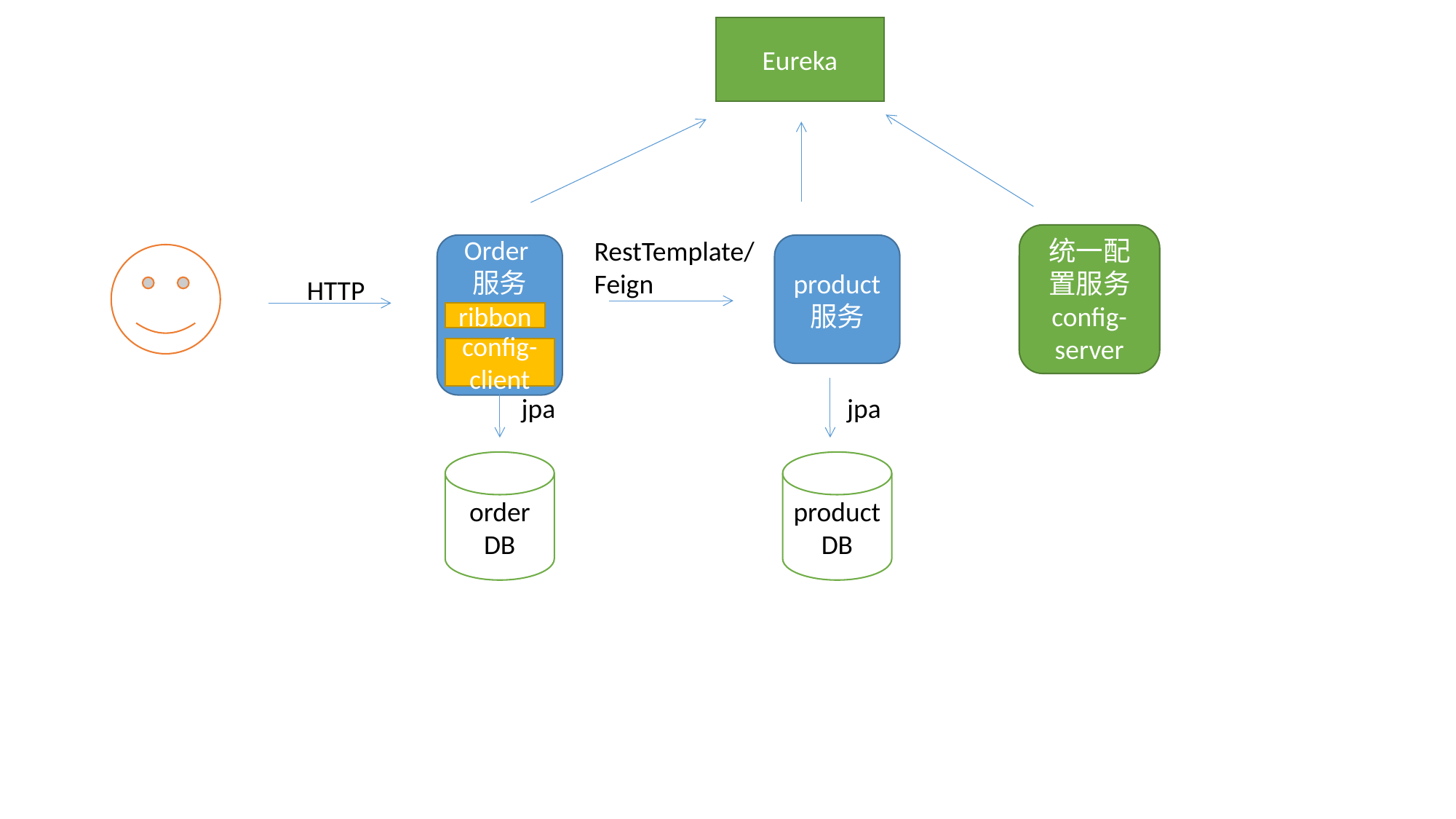

Eureka
统一配置服务
config-server
RestTemplate/Feign

Order服务

product 服务

HTTP
ribbon
config-client
jpa
jpa
order
DB
product
DB